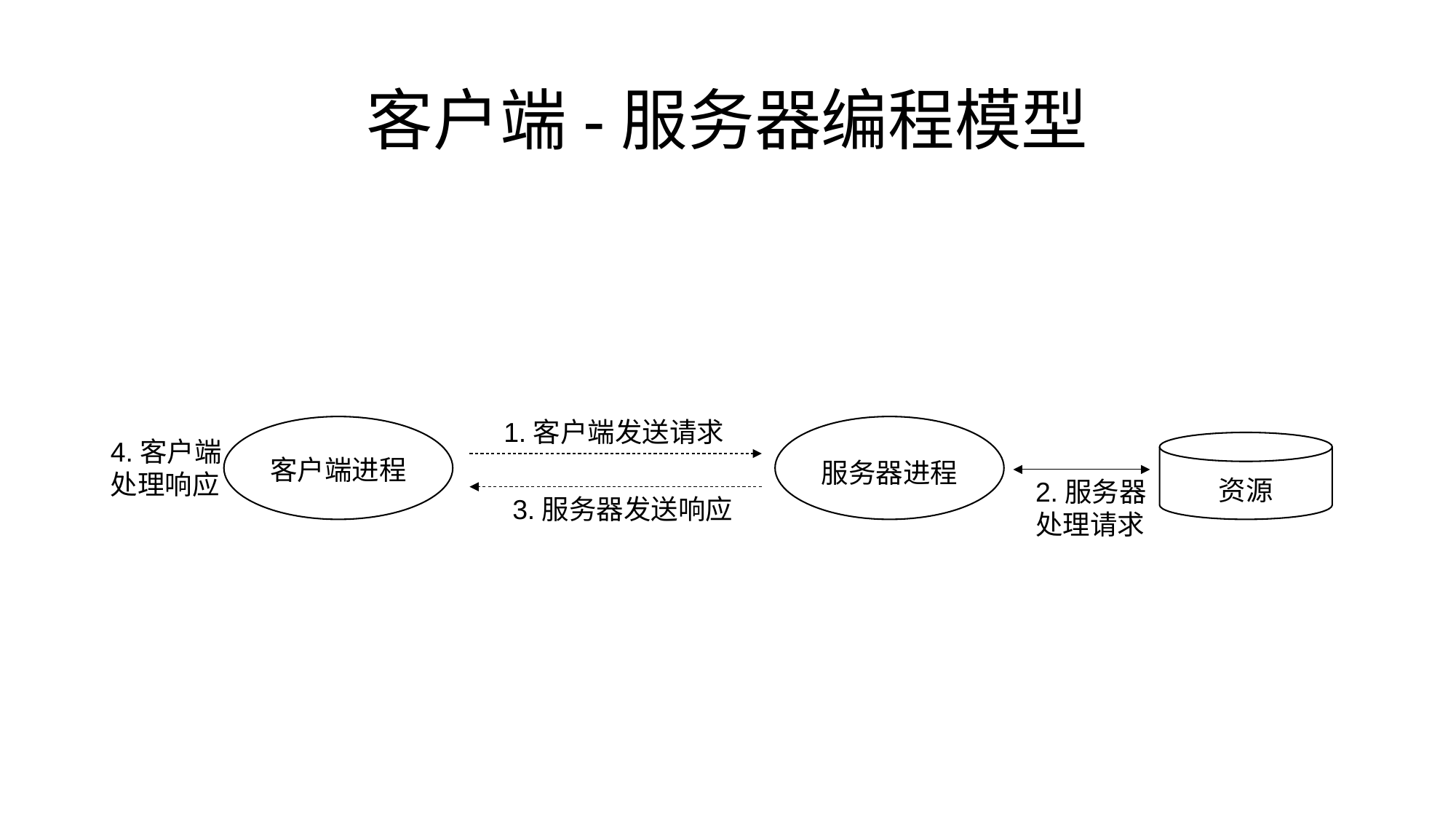

# 客户端-服务器编程模型
1.客户端发送请求

4.客户端
处理响应

客户端进程
服务器进程
资源
2.服务器
处理请求
3.服务器发送响应